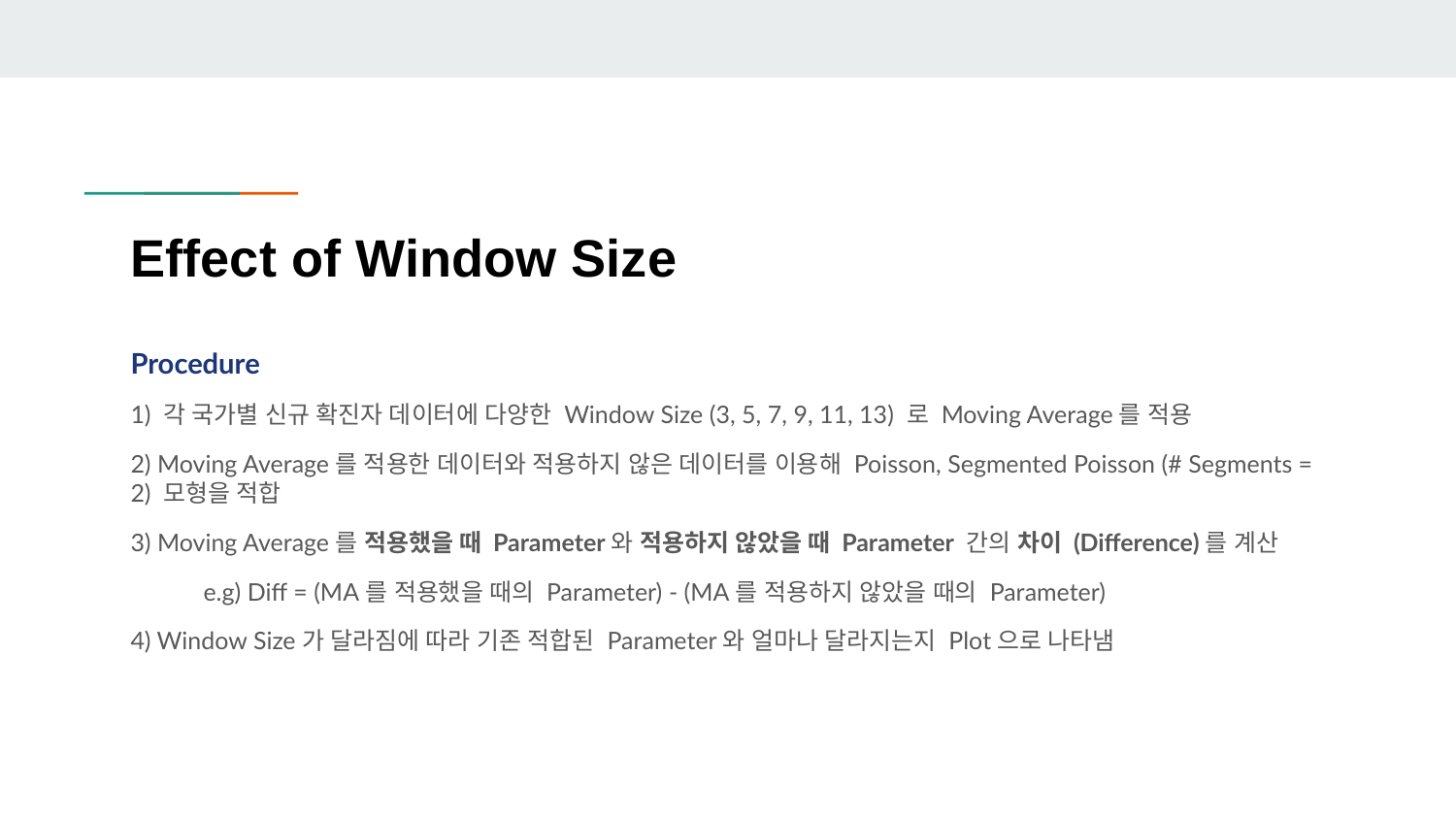

# Effect of Window Size
Procedure
1) 각 국가별 신규 확진자 데이터에 다양한 Window Size (3, 5, 7, 9, 11, 13) 로 Moving Average를 적용
2) Moving Average를 적용한 데이터와 적용하지 않은 데이터를 이용해 Poisson, Segmented Poisson (# Segments = 2) 모형을 적합
3) Moving Average를 적용했을 때 Parameter와 적용하지 않았을 때 Parameter 간의 차이 (Difference)를 계산
e.g) Diff = (MA를 적용했을 때의 Parameter) - (MA를 적용하지 않았을 때의 Parameter)
4) Window Size가 달라짐에 따라 기존 적합된 Parameter와 얼마나 달라지는지 Plot으로 나타냄